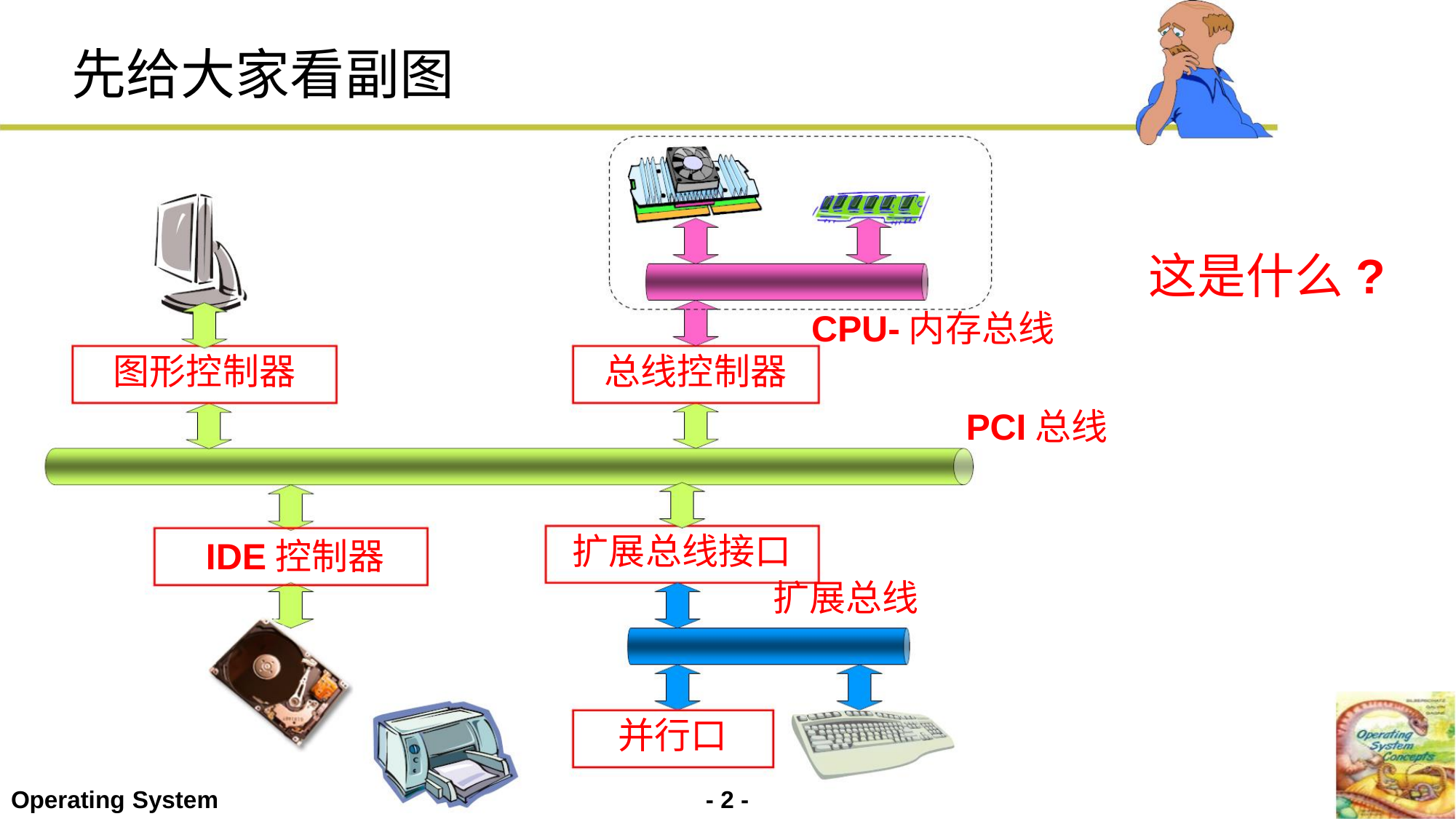

先给大家看副图
这是什么?
CPU-内存总线
图形控制器
总线控制器
PCI总线
扩展总线接口
IDE控制器
扩展总线
并行口
- 2 -
Operating System